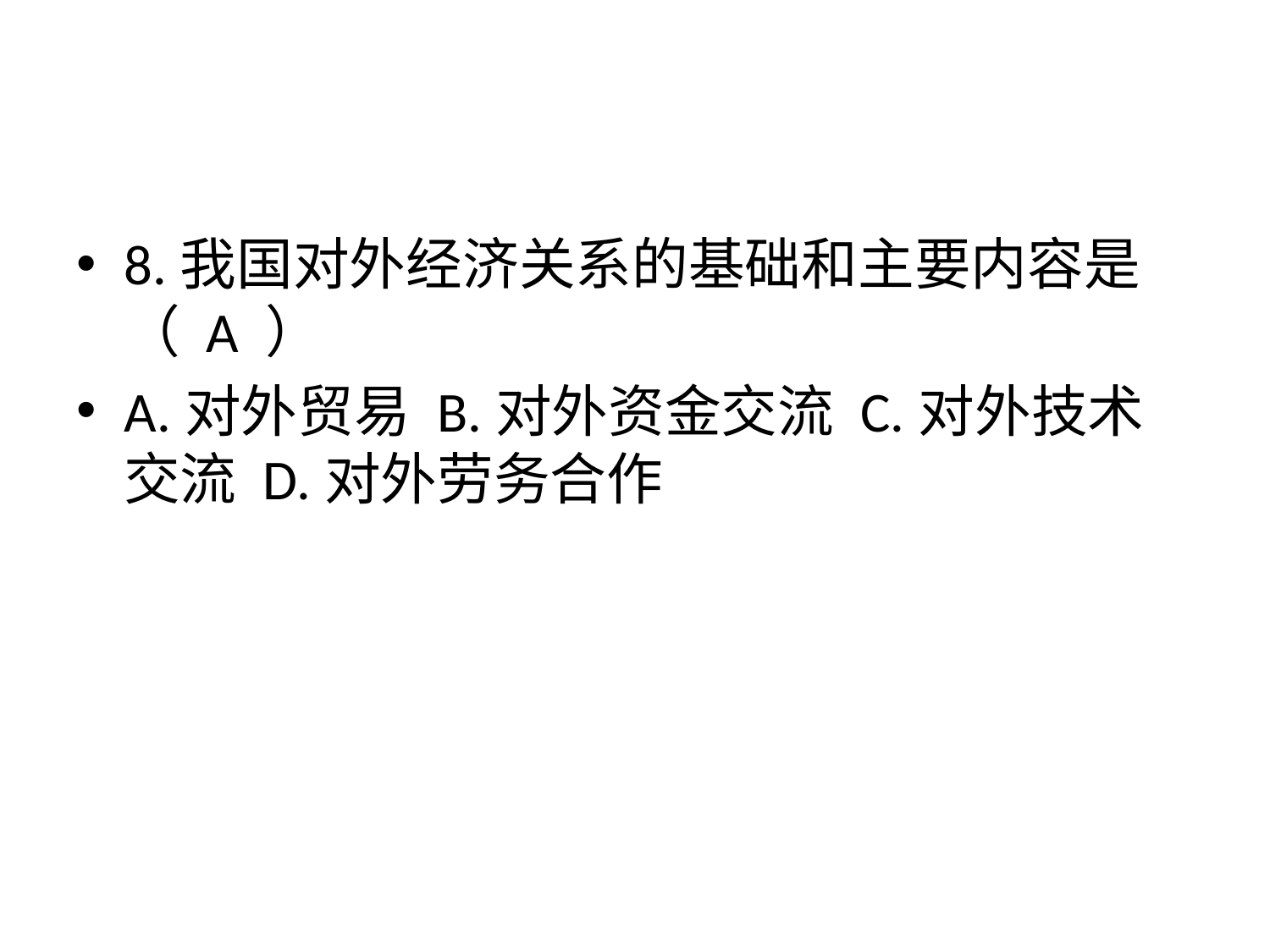

#
8.我国对外经济关系的基础和主要内容是（ A ）
A.对外贸易 B.对外资金交流 C.对外技术交流 D.对外劳务合作